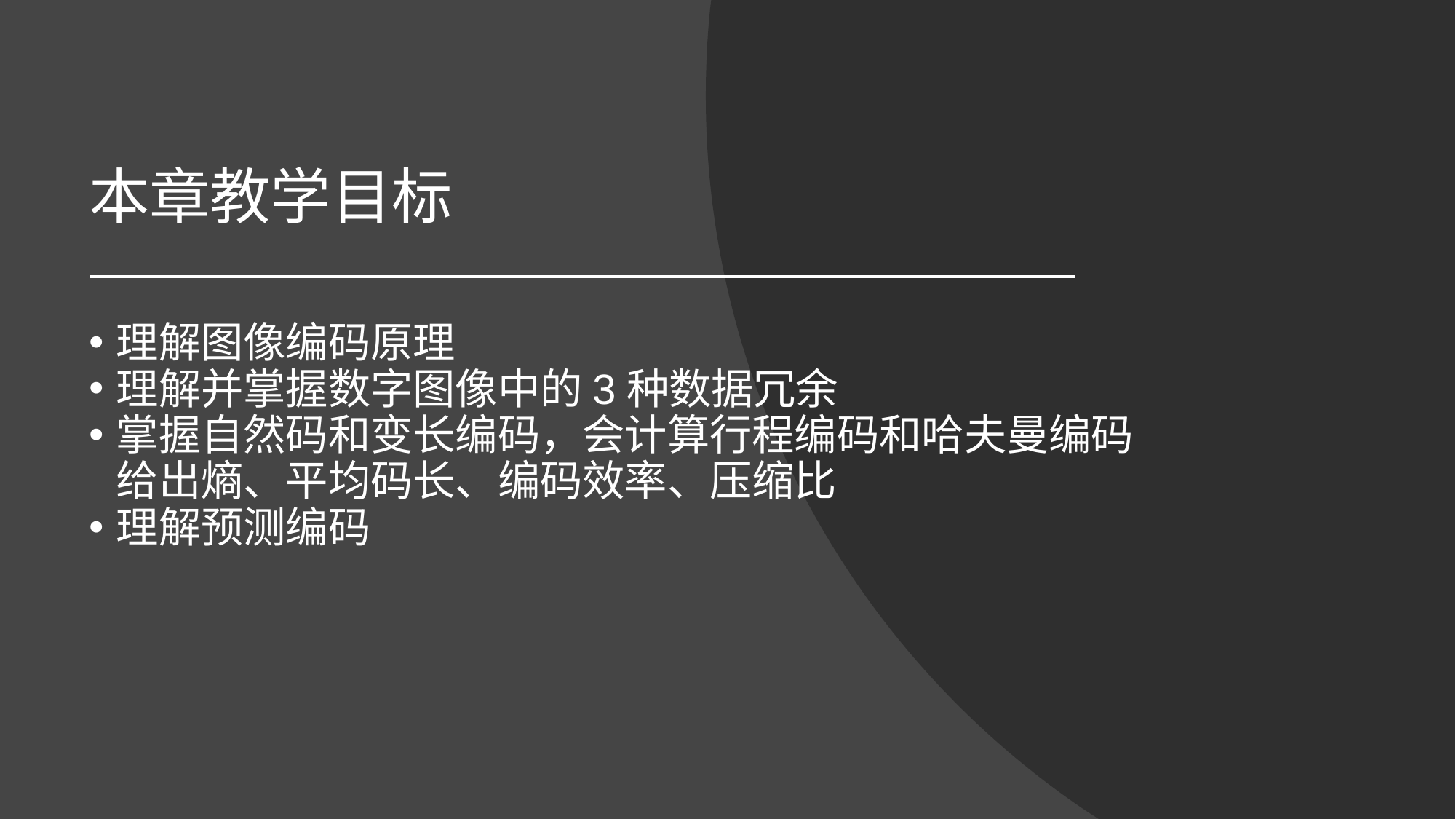

# 本章教学目标
理解图像编码原理
理解并掌握数字图像中的3种数据冗余
掌握自然码和变长编码，会计算行程编码和哈夫曼编码给出熵、平均码长、编码效率、压缩比
理解预测编码